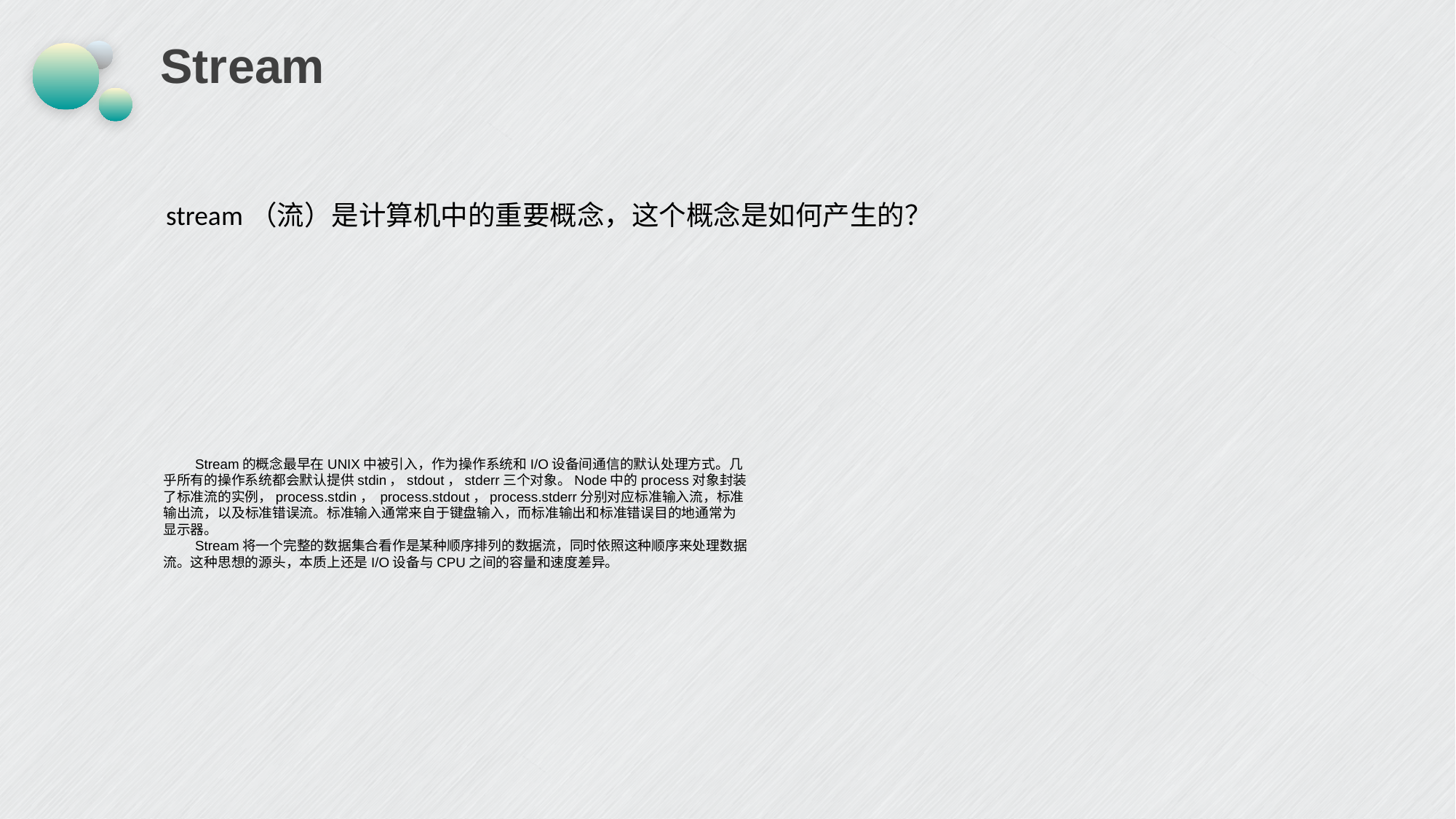

# Stream

stream（流）是计算机中的重要概念，这个概念是如何产生的？

Stream的概念最早在UNIX中被引入，作为操作系统和I/O设备间通信的默认处理方式。几乎所有的操作系统都会默认提供stdin，stdout，stderr三个对象。Node中的process对象封装了标准流的实例，process.stdin， process.stdout，process.stderr分别对应标准输入流，标准输出流，以及标准错误流。标准输入通常来自于键盘输入，而标准输出和标准错误目的地通常为显示器。
Stream将一个完整的数据集合看作是某种顺序排列的数据流，同时依照这种顺序来处理数据流。这种思想的源头，本质上还是I/O设备与CPU之间的容量和速度差异。